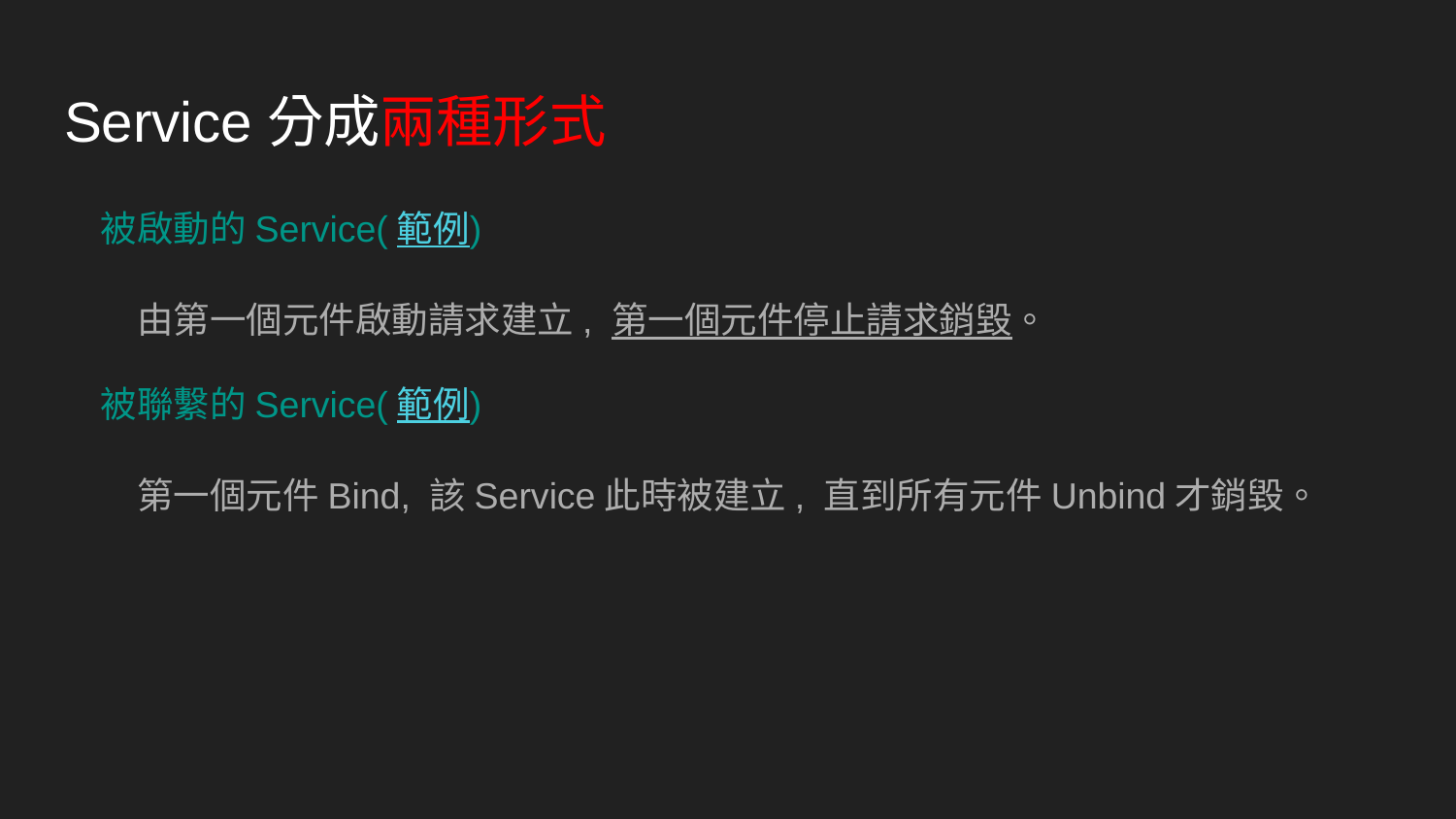

# Service分成兩種形式
被啟動的Service(範例)
	由第一個元件啟動請求建立, 第一個元件停止請求銷毀。
被聯繫的Service(範例)
	第一個元件Bind, 該Service此時被建立, 直到所有元件Unbind才銷毀。